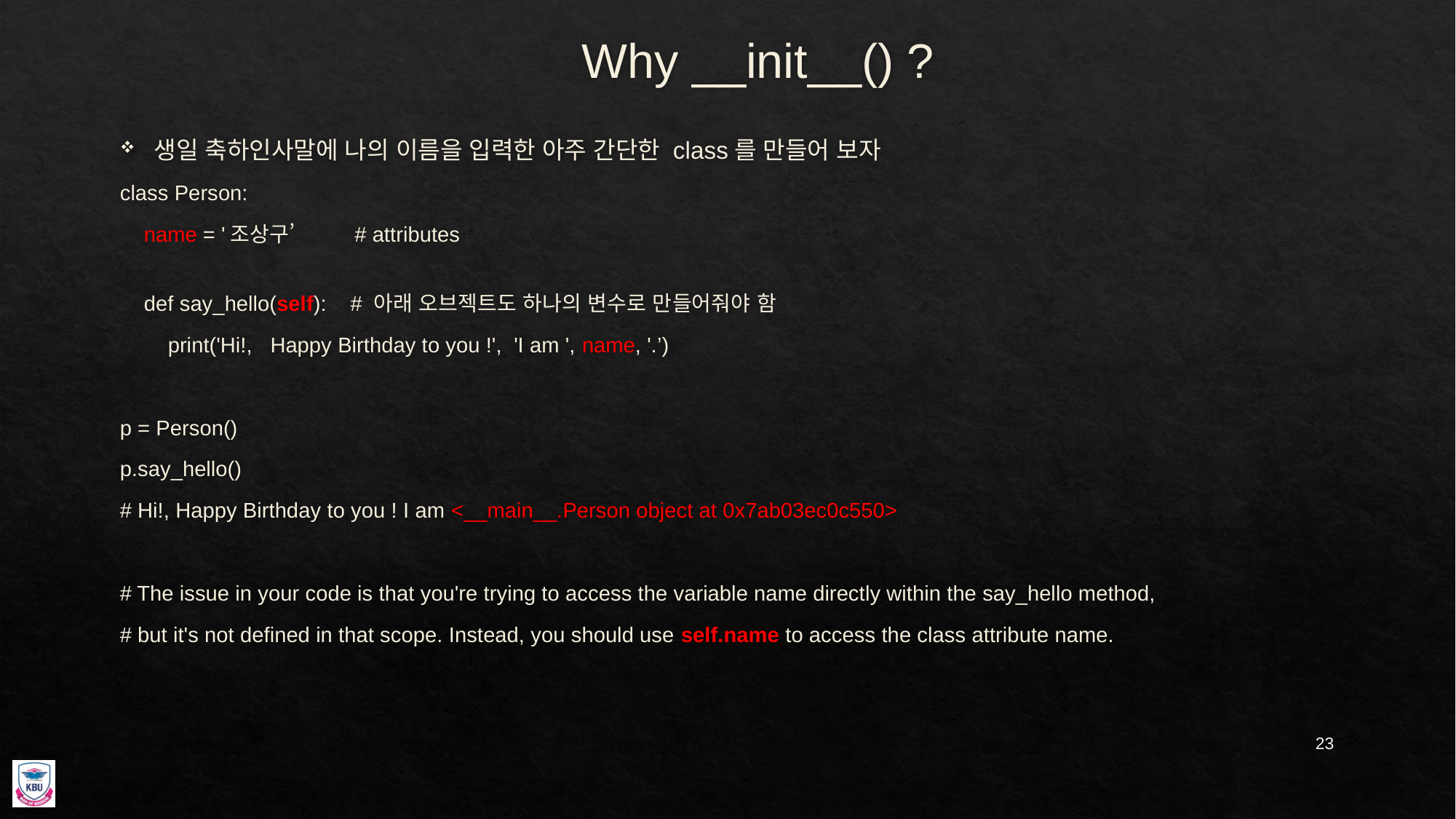

# Why __init__() ?
생일 축하인사말에 나의 이름을 입력한 아주 간단한 class를 만들어 보자
class Person:
    name = '조상구’         # attributes
    def say_hello(self):    # 아래 오브젝트도 하나의 변수로 만들어줘야 함
        print('Hi!,   Happy Birthday to you !',  'I am ', name, '.’)

p = Person()
p.say_hello()
# Hi!, Happy Birthday to you ! I am <__main__.Person object at 0x7ab03ec0c550>

# The issue in your code is that you're trying to access the variable name directly within the say_hello method,
# but it's not defined in that scope. Instead, you should use self.name to access the class attribute name.

23